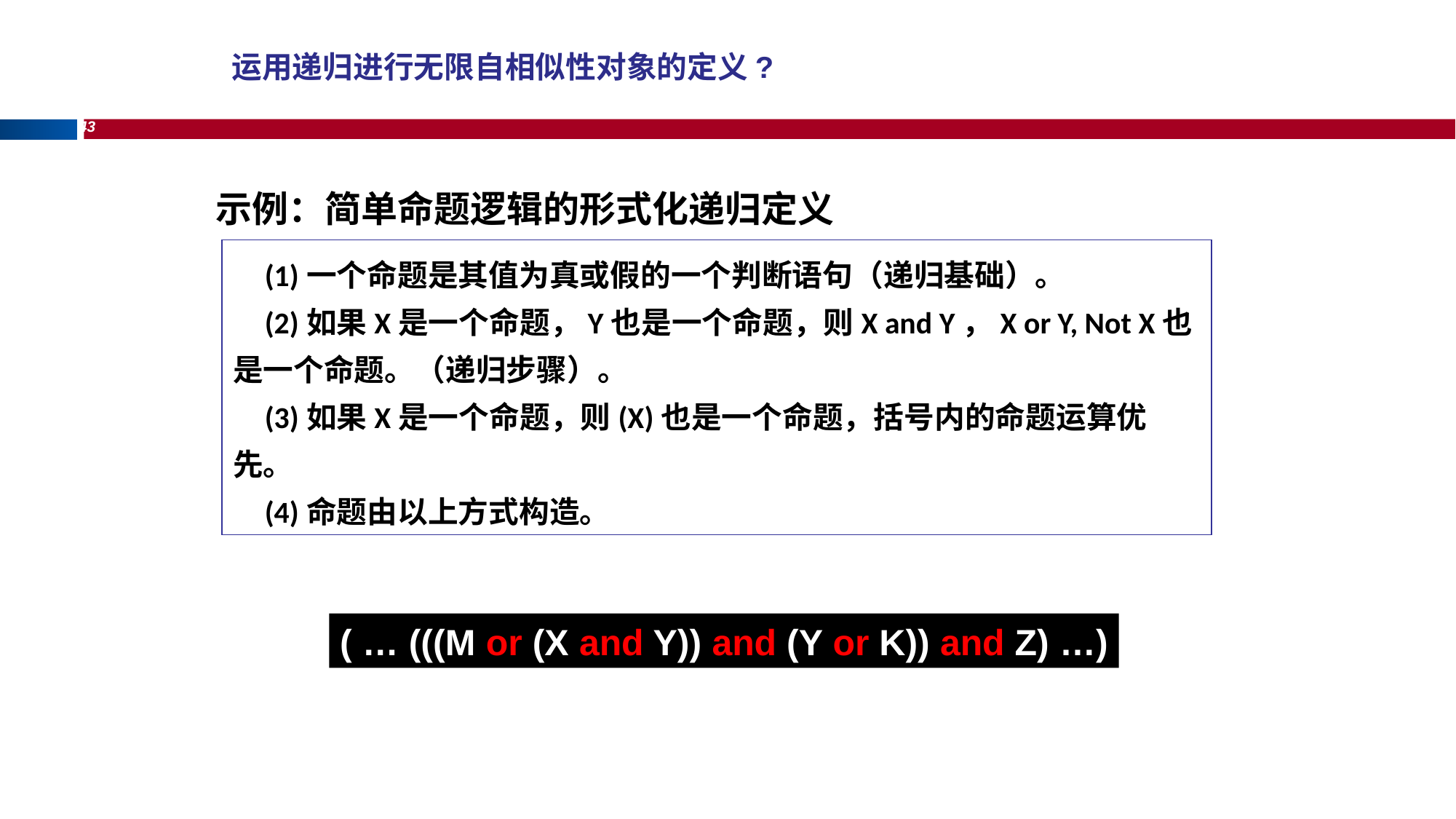

运用递归进行无限自相似性对象的定义?
示例：简单命题逻辑的形式化递归定义
(1)一个命题是其值为真或假的一个判断语句（递归基础）。
(2)如果X是一个命题，Y也是一个命题，则X and Y，X or Y, Not X也是一个命题。（递归步骤）。
(3)如果X是一个命题，则(X)也是一个命题，括号内的命题运算优先。
(4)命题由以上方式构造。
( … (((M or (X and Y)) and (Y or K)) and Z) …)